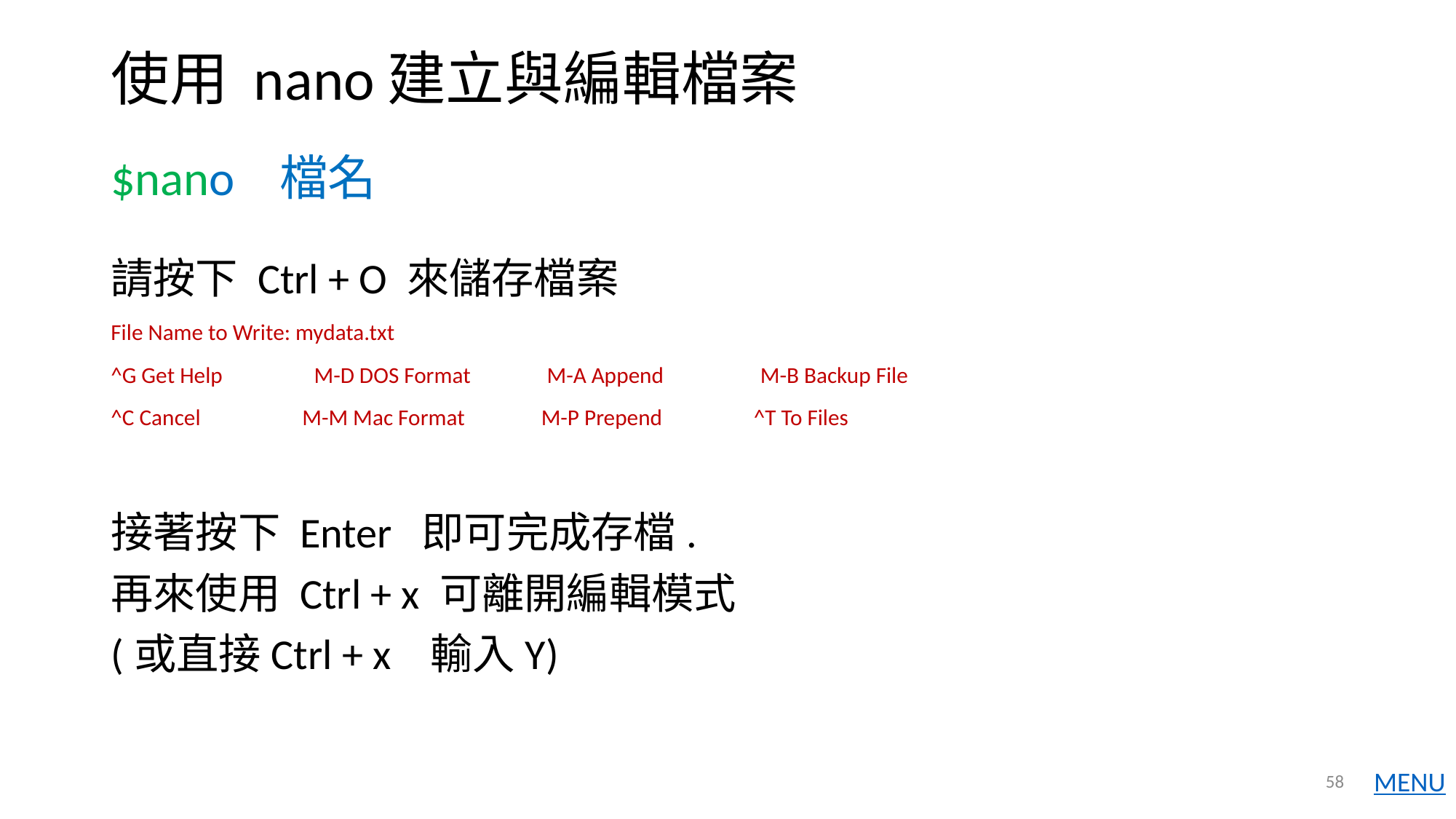

# 使用 nano建立與編輯檔案
$nano   檔名

請按下 Ctrl + O 來儲存檔案
File Name to Write: mydata.txt
^G Get Help                  M-D DOS Format               M-A Append                   M-B Backup File
^C Cancel                    M-M Mac Format               M-P Prepend                  ^T To Files

接著按下 Enter  即可完成存檔.
再來使用 Ctrl + x 可離開編輯模式
(或直接Ctrl + x   輸入Y)

58